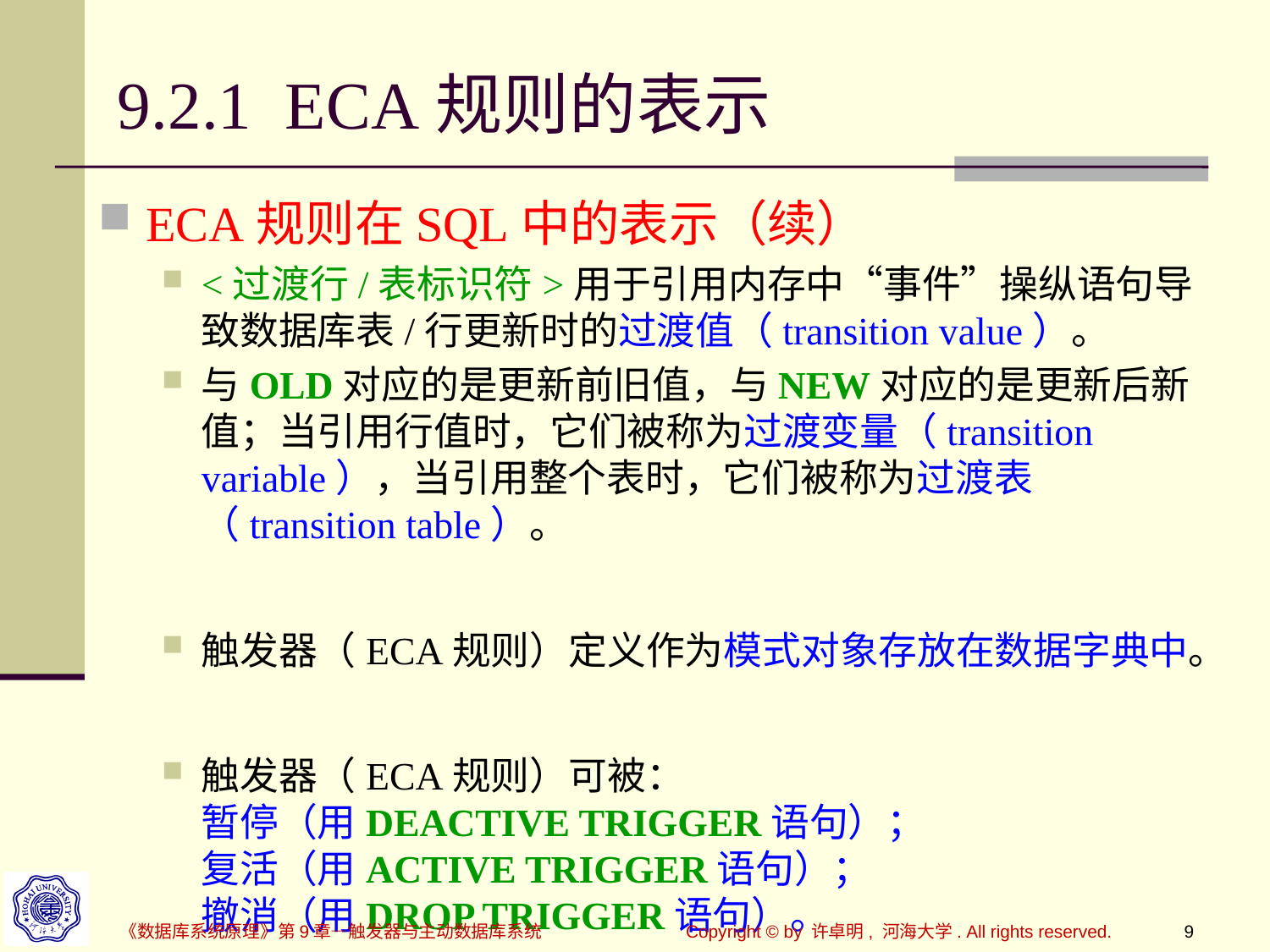

# 9.2.1  ECA规则的表示
ECA规则在SQL中的表示（续）
<过渡行/表标识符>用于引用内存中“事件”操纵语句导致数据库表/行更新时的过渡值（transition value）。
与OLD对应的是更新前旧值，与NEW对应的是更新后新值；当引用行值时，它们被称为过渡变量（transition variable），当引用整个表时，它们被称为过渡表（transition table）。

触发器（ECA规则）定义作为模式对象存放在数据字典中。

触发器（ECA规则）可被：
暂停（用DEACTIVE TRIGGER语句）；
复活（用ACTIVE TRIGGER语句）；
撤消（用DROP TRIGGER语句）。
《数据库系统原理》第9章—触发器与主动数据库系统
Copyright © by 许卓明, 河海大学. All rights reserved.
9